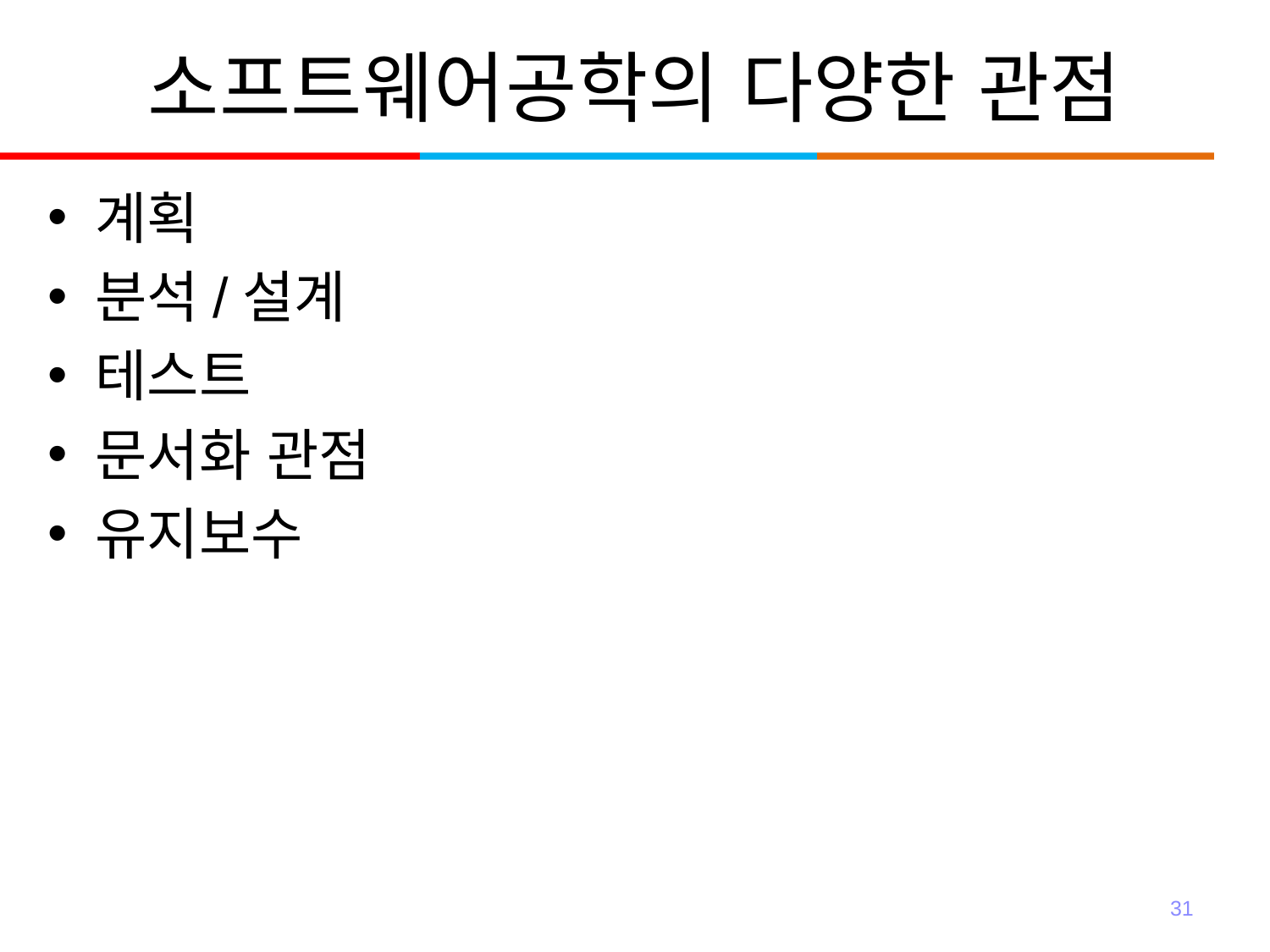

# 소프트웨어공학의 다양한 관점
계획
분석/설계
테스트
문서화 관점
유지보수

31